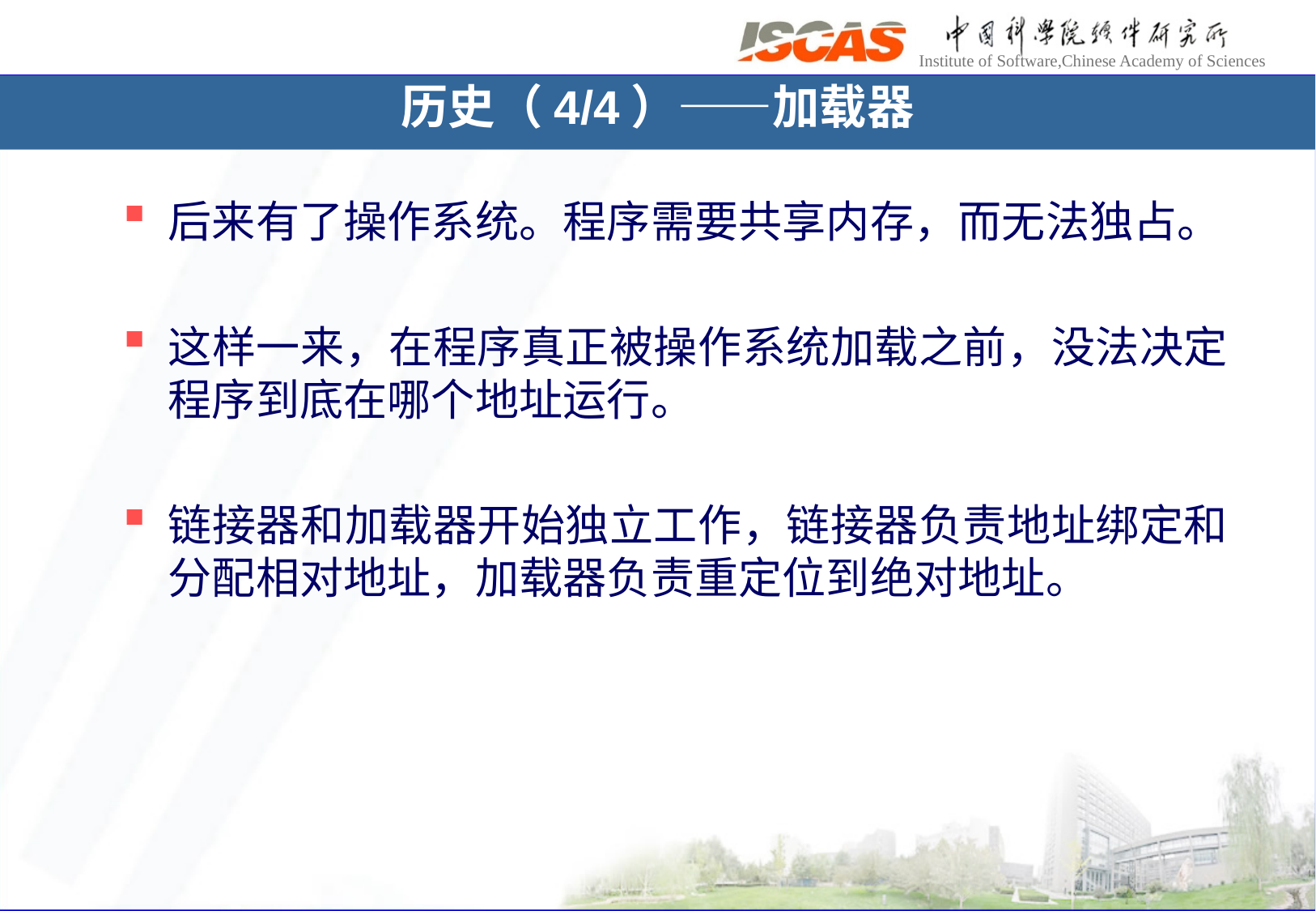

历史（4/4）——加载器
后来有了操作系统。程序需要共享内存，而无法独占。

这样一来，在程序真正被操作系统加载之前，没法决定程序到底在哪个地址运行。

链接器和加载器开始独立工作，链接器负责地址绑定和分配相对地址，加载器负责重定位到绝对地址。